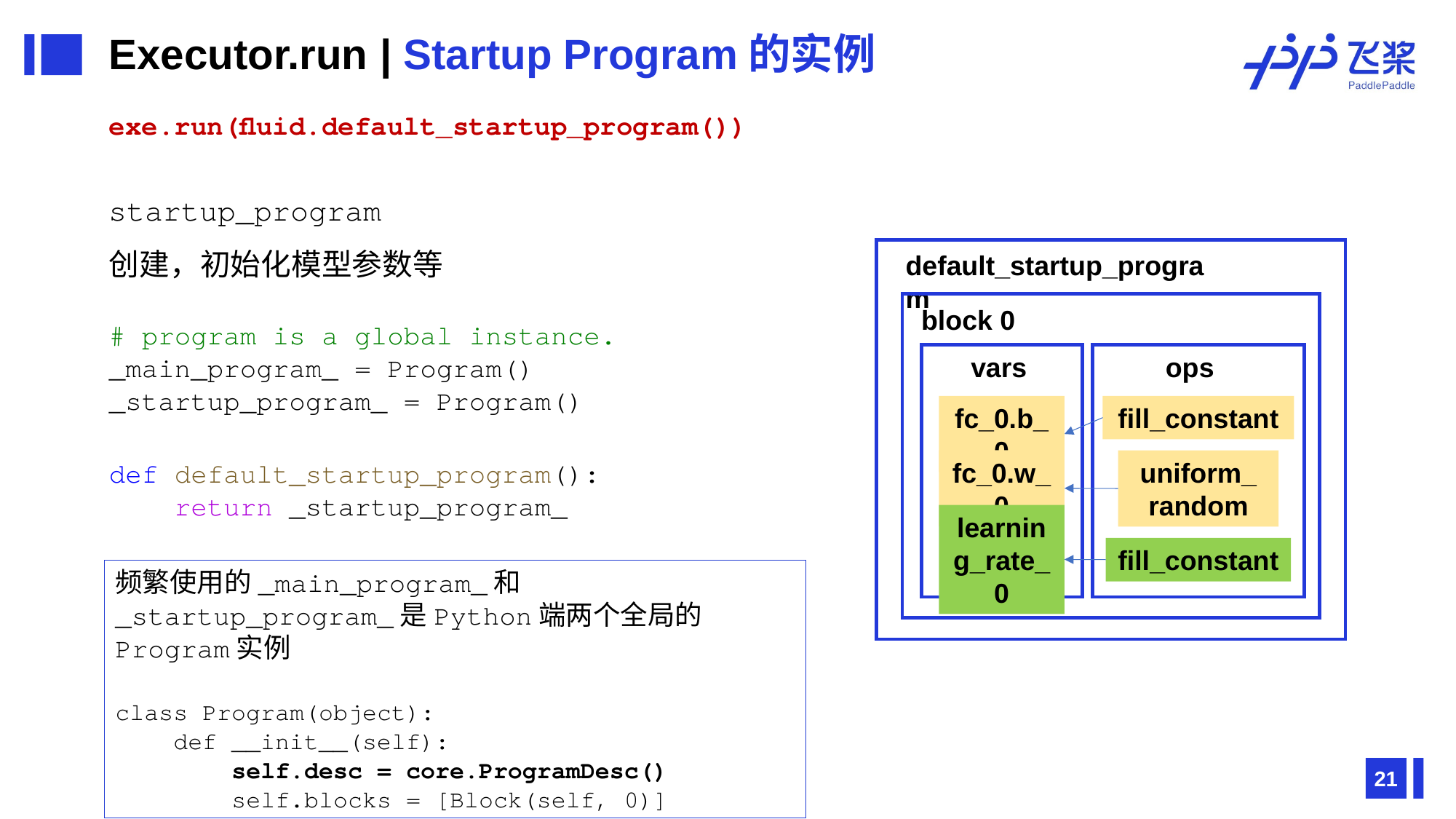

Executor.run | Startup Program的实例
exe.run(fluid.default_startup_program())
startup_program
创建，初始化模型参数等

default_startup_program

block 0

vars

ops
fc_0.b_0
fill_constant
fc_0.w_0
uniform_
random
learning_rate_0
fill_constant
# program is a global instance.
_main_program_ = Program()
_startup_program_ = Program()
def default_startup_program():
    return _startup_program_
频繁使用的_main_program_和_startup_program_是Python端两个全局的Program实例

class Program(object):
    def __init__(self):
        self.desc = core.ProgramDesc()
        self.blocks = [Block(self, 0)]
21